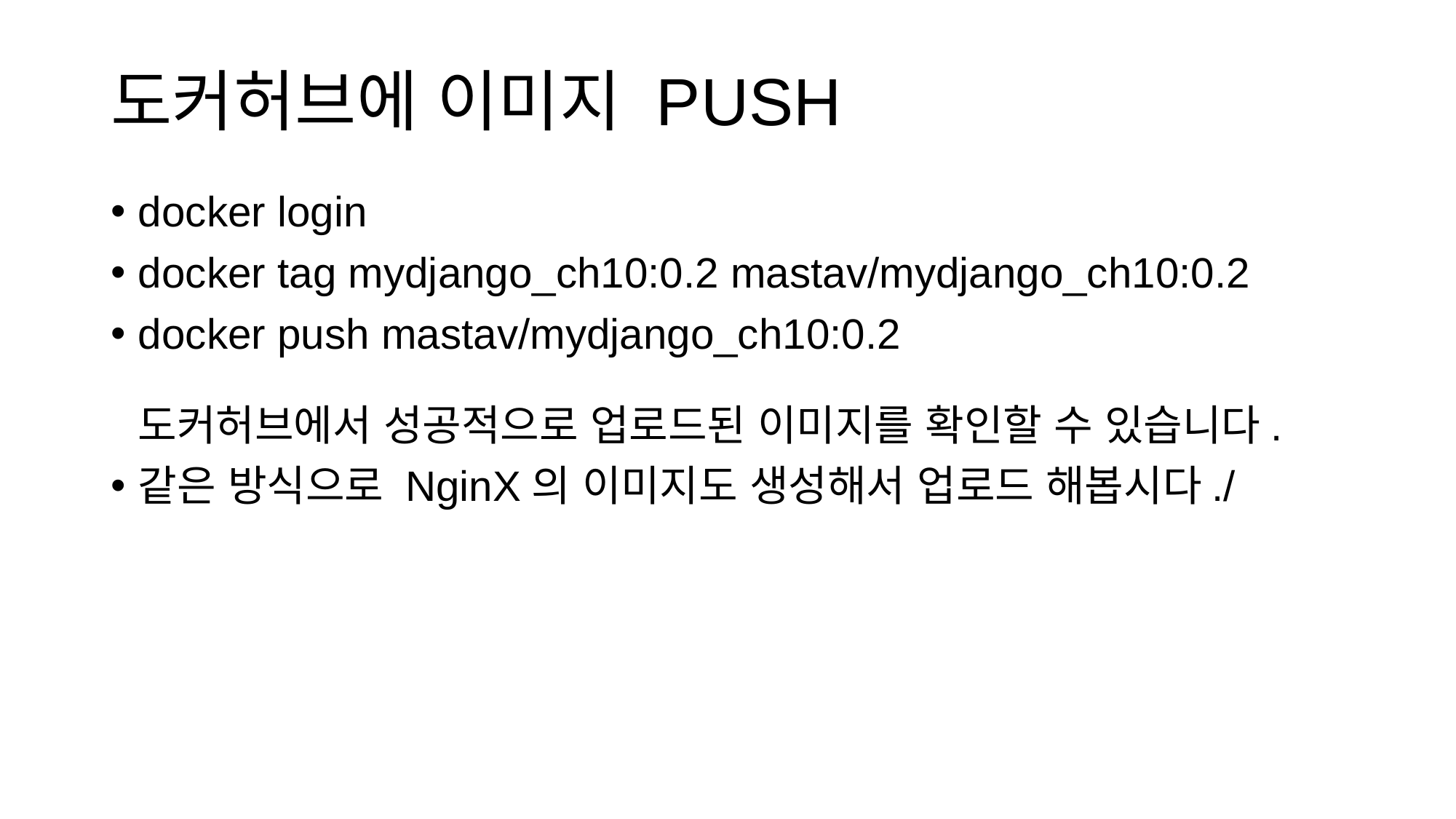

# 도커허브에 이미지 PUSH
docker login
docker tag mydjango_ch10:0.2 mastav/mydjango_ch10:0.2
docker push mastav/mydjango_ch10:0.2
도커허브에서 성공적으로 업로드된 이미지를 확인할 수 있습니다.
같은 방식으로 NginX의 이미지도 생성해서 업로드 해봅시다./